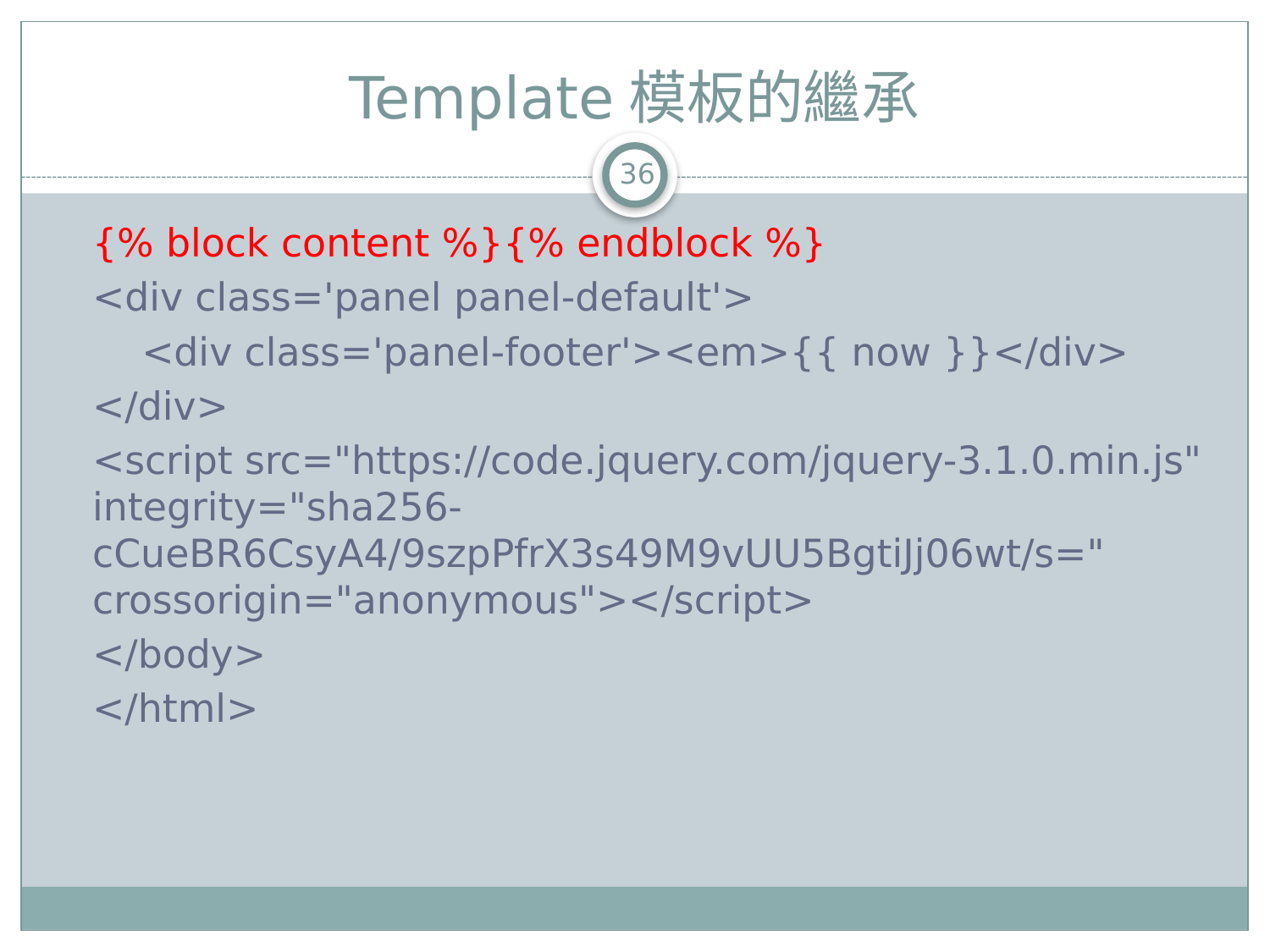

# Template模板的繼承
36
{% block content %}{% endblock %}
<div class='panel panel-default'>
    <div class='panel-footer'><em>{{ now }}</div>
</div>
<script src="https://code.jquery.com/jquery-3.1.0.min.js" integrity="sha256-cCueBR6CsyA4/9szpPfrX3s49M9vUU5BgtiJj06wt/s=" crossorigin="anonymous"></script>
</body>
</html>